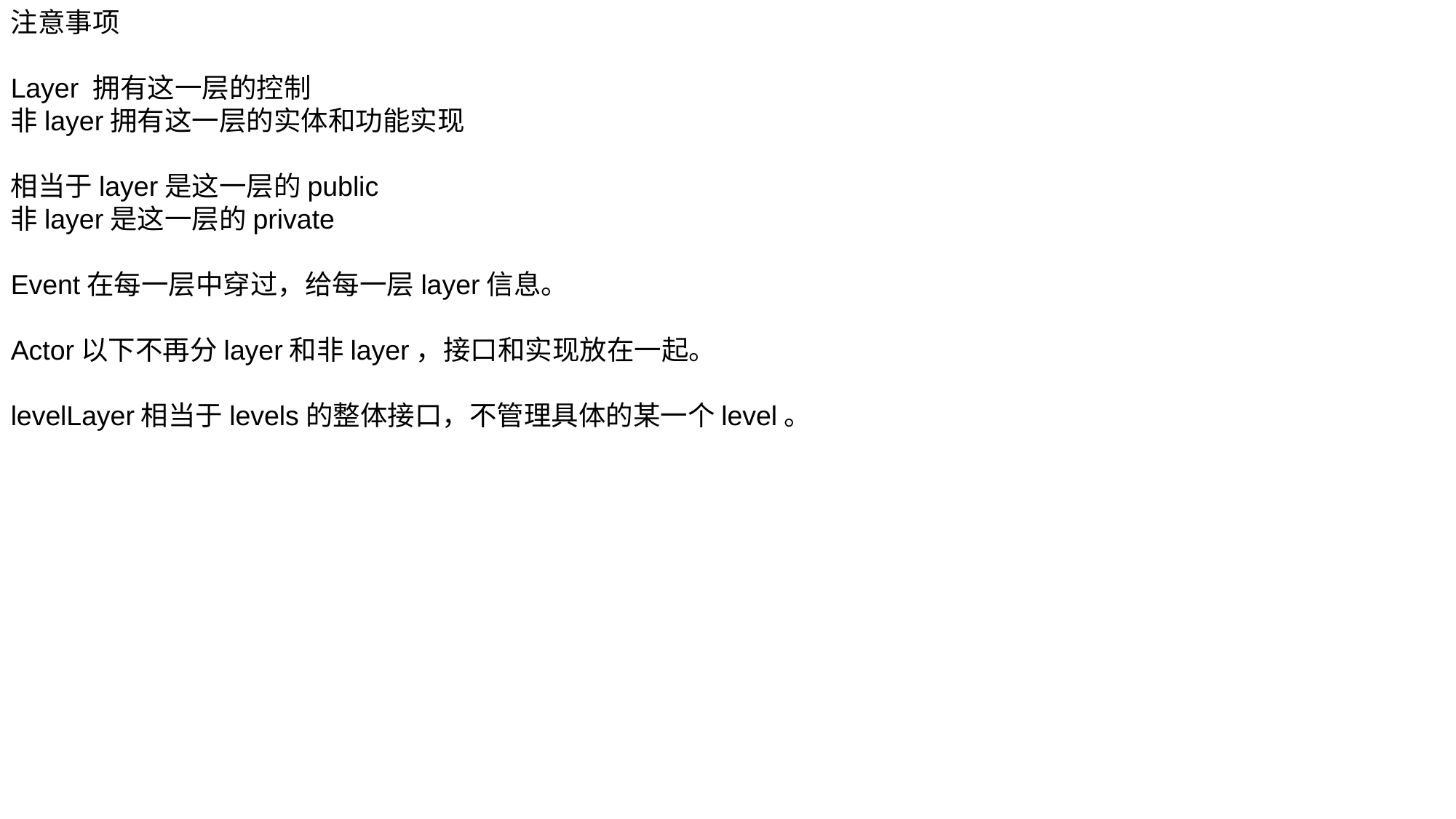

注意事项

Layer 拥有这一层的控制
非layer拥有这一层的实体和功能实现

相当于layer是这一层的public
非layer是这一层的private

Event在每一层中穿过，给每一层layer信息。

Actor以下不再分layer和非layer，接口和实现放在一起。

levelLayer相当于levels的整体接口，不管理具体的某一个level。